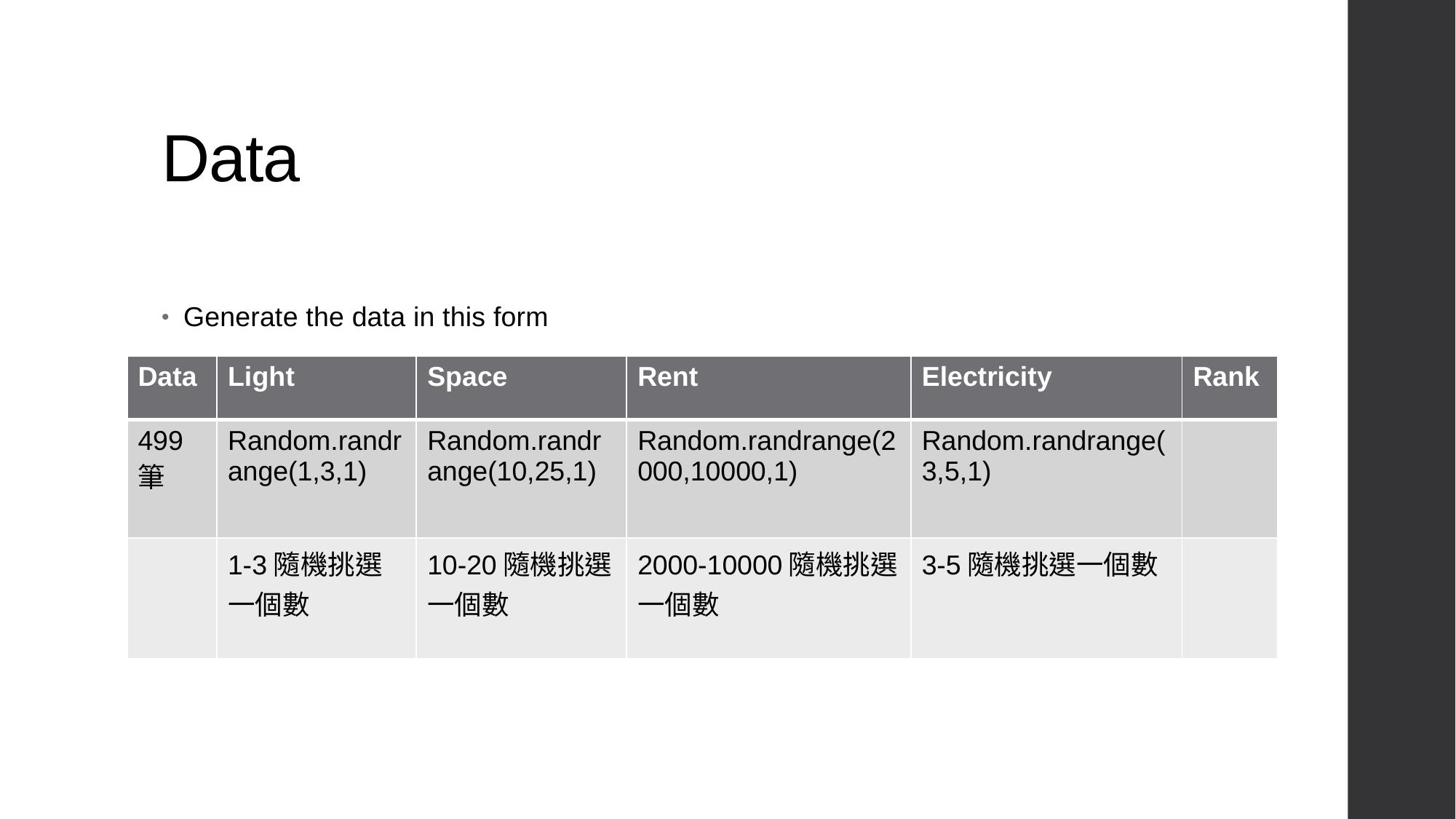

# Data
Generate the data in this form
| Data | Light | Space | Rent | Electricity | Rank |
| --- | --- | --- | --- | --- | --- |
| 499筆 | Random.randrange(1,3,1) | Random.randrange(10,25,1) | Random.randrange(2000,10000,1) | Random.randrange(3,5,1) |  |
|  | 1-3隨機挑選一個數 | 10-20隨機挑選一個數 | 2000-10000隨機挑選一個數 | 3-5隨機挑選一個數 |  |